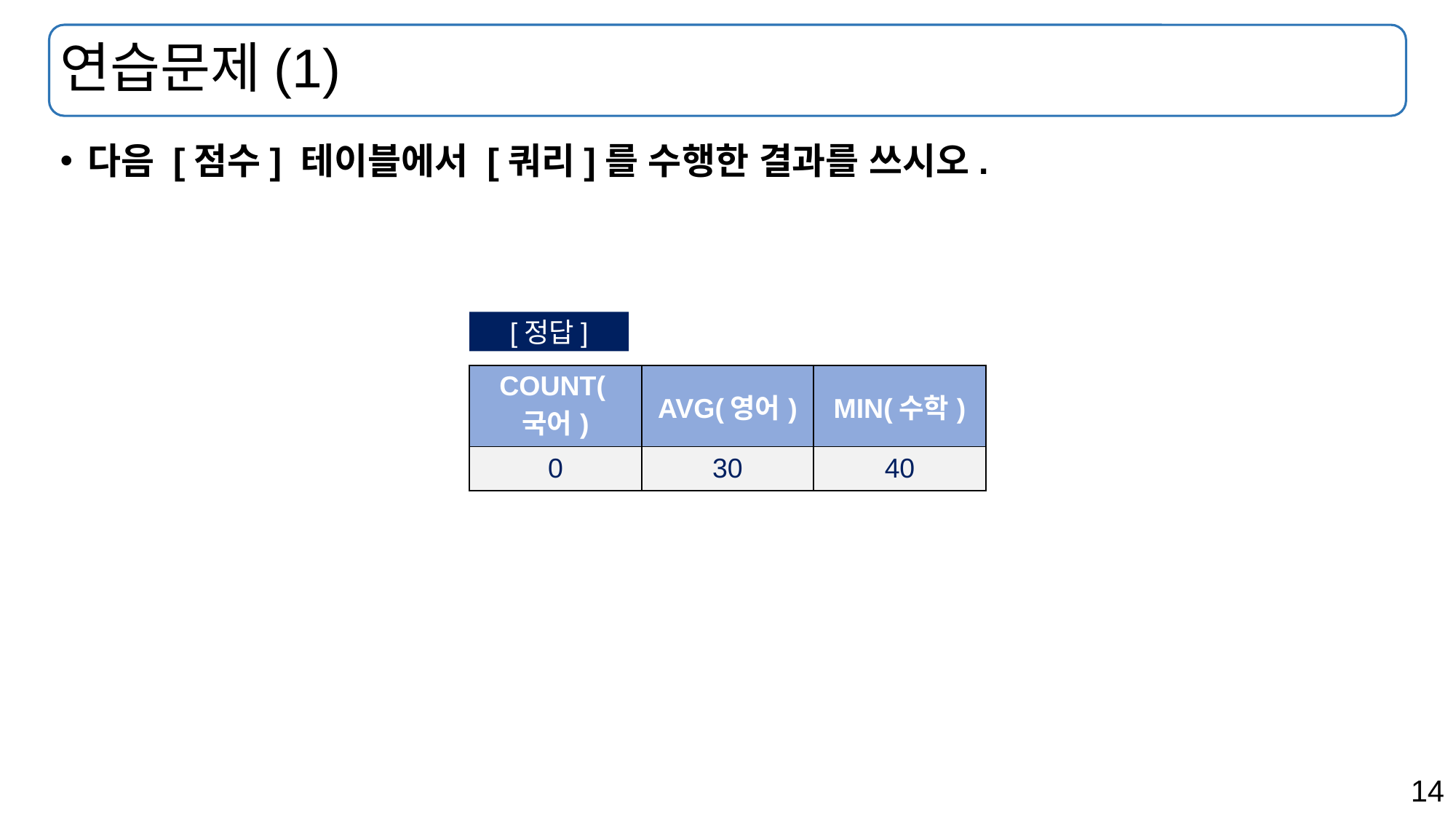

# 연습문제(1)
다음 [점수] 테이블에서 [쿼리]를 수행한 결과를 쓰시오.
[정답]
| COUNT(국어) | AVG(영어) | MIN(수학) |
| --- | --- | --- |
| 0 | 30 | 40 |